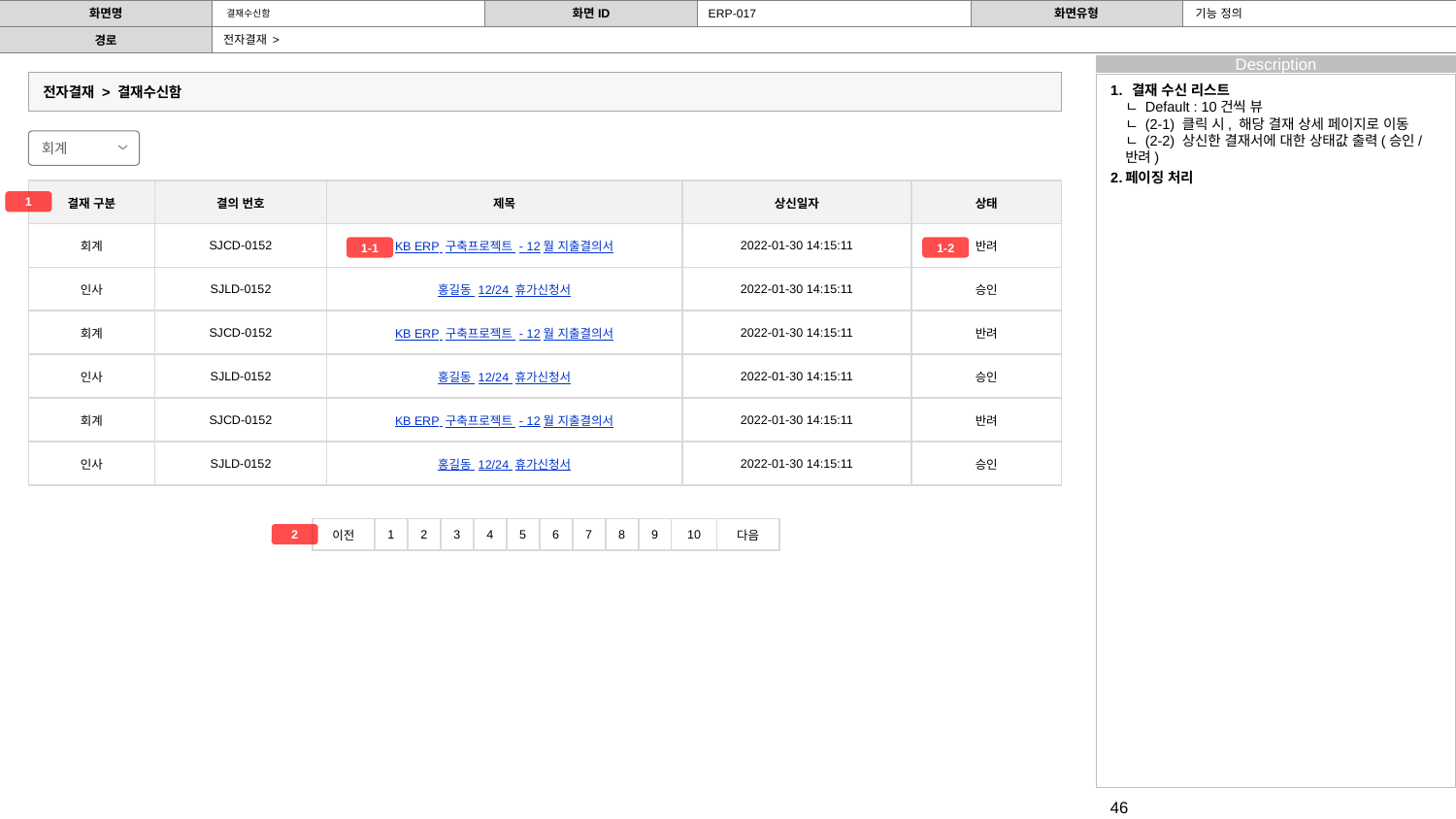

ERP-017
기능 정의
# 결재수신함
전자결재 >
전자결재 > 결재수신함

 결재 수신 리스트
ㄴ Default : 10건씩 뷰
ㄴ (2-1) 클릭 시, 해당 결재 상세 페이지로 이동
ㄴ (2-2) 상신한 결재서에 대한 상태값 출력(승인/반려)
페이징 처리
회계

| 결재 구분 | 결의 번호 | 제목 | 상신일자 | 상태 |
| --- | --- | --- | --- | --- |
| 회계 | SJCD-0152 | KB ERP 구축프로젝트 - 12월 지출결의서 | 2022-01-30 14:15:11 | 반려 |
| 인사 | SJLD-0152 | 홍길동 12/24 휴가신청서 | 2022-01-30 14:15:11 | 승인 |
| 회계 | SJCD-0152 | KB ERP 구축프로젝트 - 12월 지출결의서 | 2022-01-30 14:15:11 | 반려 |
| 인사 | SJLD-0152 | 홍길동 12/24 휴가신청서 | 2022-01-30 14:15:11 | 승인 |
| 회계 | SJCD-0152 | KB ERP 구축프로젝트 - 12월 지출결의서 | 2022-01-30 14:15:11 | 반려 |
| 인사 | SJLD-0152 | 홍길동 12/24 휴가신청서 | 2022-01-30 14:15:11 | 승인 |
1
1-1
1-2
| 이전 | 1 | 2 | 3 | 4 | 5 | 6 | 7 | 8 | 9 | 10 | 다음 |
| --- | --- | --- | --- | --- | --- | --- | --- | --- | --- | --- | --- |
2